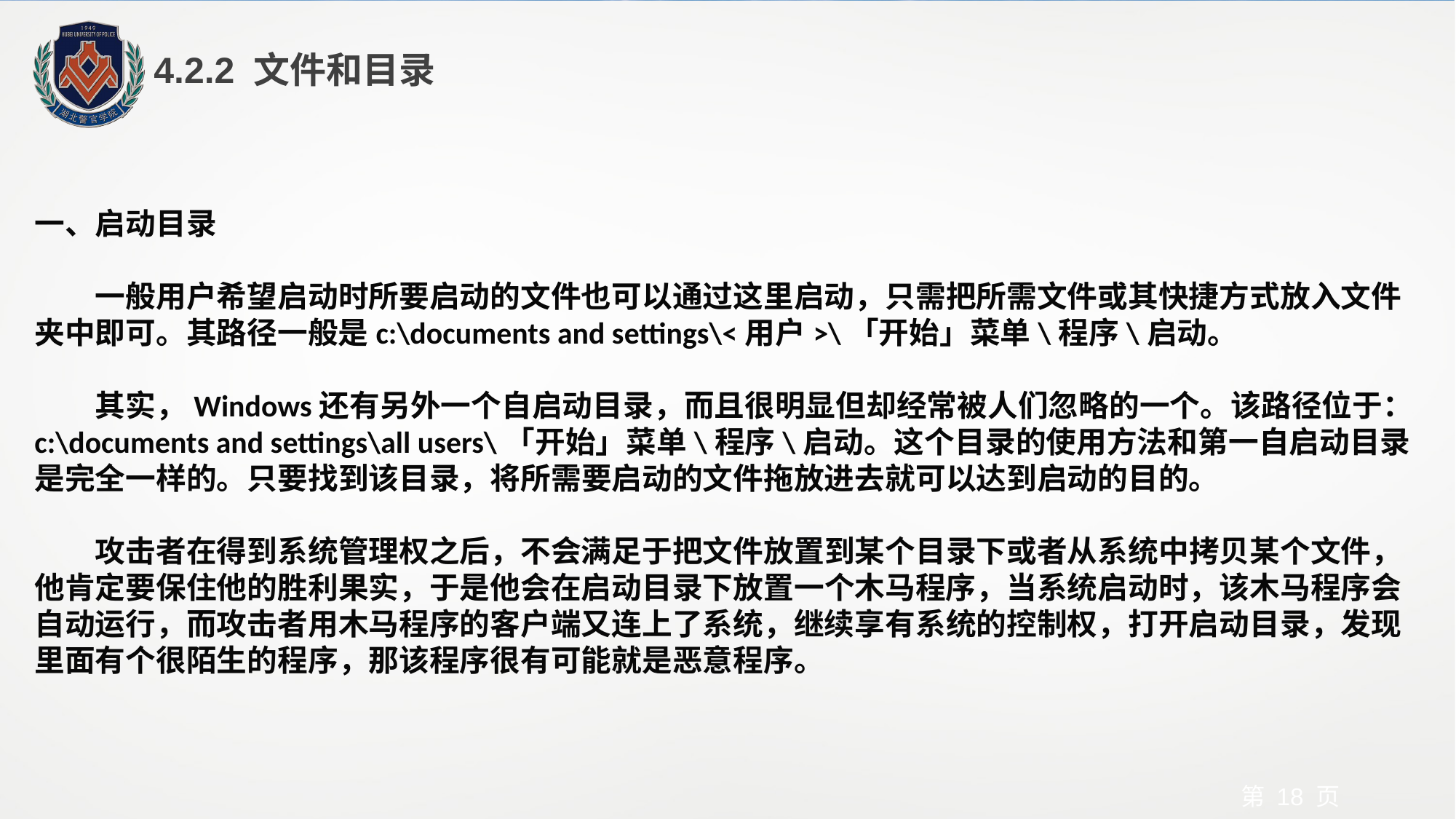

4.2.2 文件和目录
一、启动目录

　　一般用户希望启动时所要启动的文件也可以通过这里启动，只需把所需文件或其快捷方式放入文件夹中即可。其路径一般是c:\documents and settings\<用户>\「开始」菜单\程序\启动。

　　其实，Windows还有另外一个自启动目录，而且很明显但却经常被人们忽略的一个。该路径位于：c:\documents and settings\all users\「开始」菜单\程序\启动。这个目录的使用方法和第一自启动目录是完全一样的。只要找到该目录，将所需要启动的文件拖放进去就可以达到启动的目的。

　　攻击者在得到系统管理权之后，不会满足于把文件放置到某个目录下或者从系统中拷贝某个文件，他肯定要保住他的胜利果实，于是他会在启动目录下放置一个木马程序，当系统启动时，该木马程序会自动运行，而攻击者用木马程序的客户端又连上了系统，继续享有系统的控制权，打开启动目录，发现里面有个很陌生的程序，那该程序很有可能就是恶意程序。